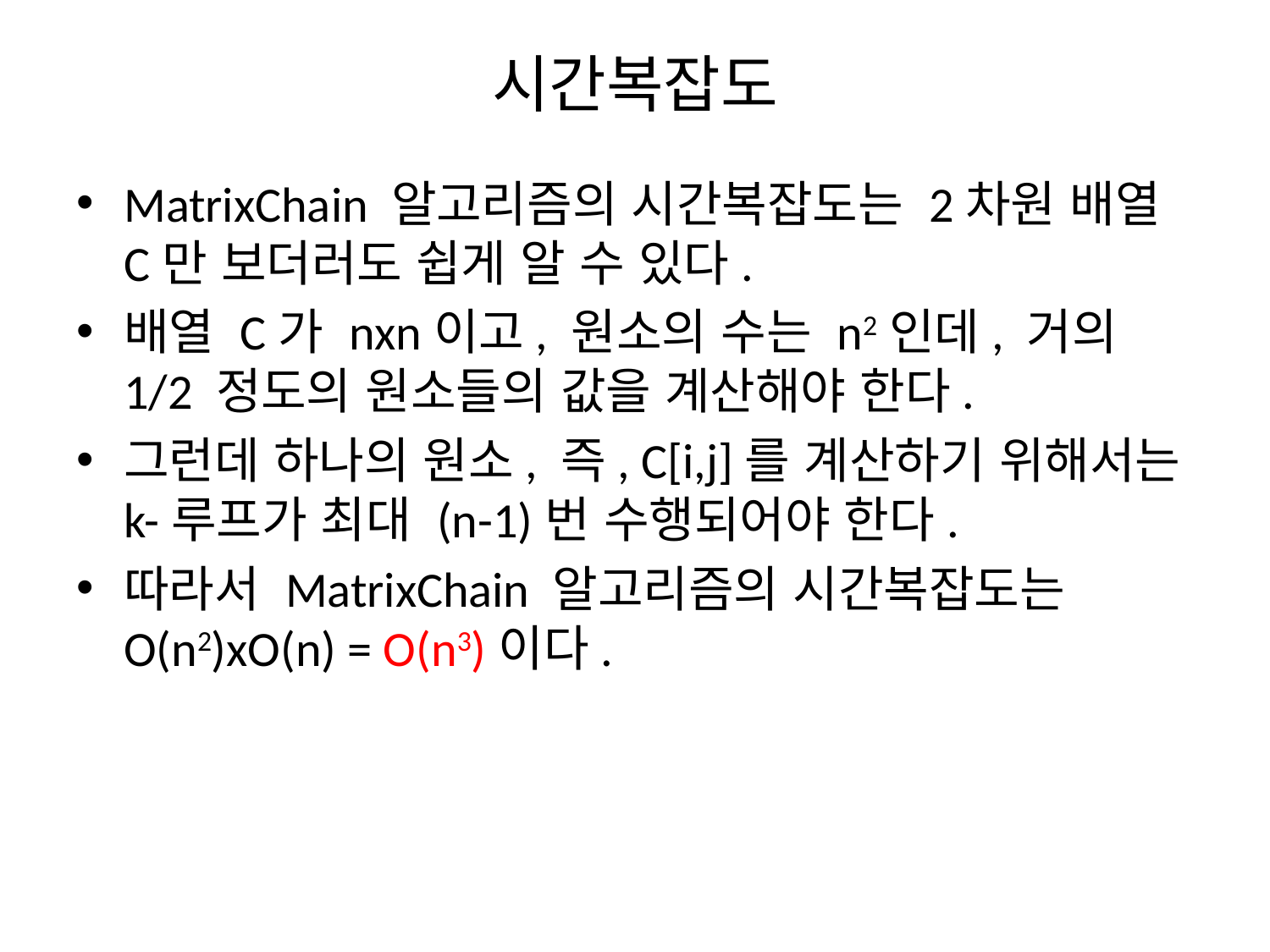

# 시간복잡도
MatrixChain 알고리즘의 시간복잡도는 2차원 배열 C만 보더러도 쉽게 알 수 있다.
배열 C가 nxn이고, 원소의 수는 n2인데, 거의 1/2 정도의 원소들의 값을 계산해야 한다.
그런데 하나의 원소, 즉, C[i,j]를 계산하기 위해서는 k-루프가 최대 (n-1)번 수행되어야 한다.
따라서 MatrixChain 알고리즘의 시간복잡도는 O(n2)xO(n) = O(n3)이다.